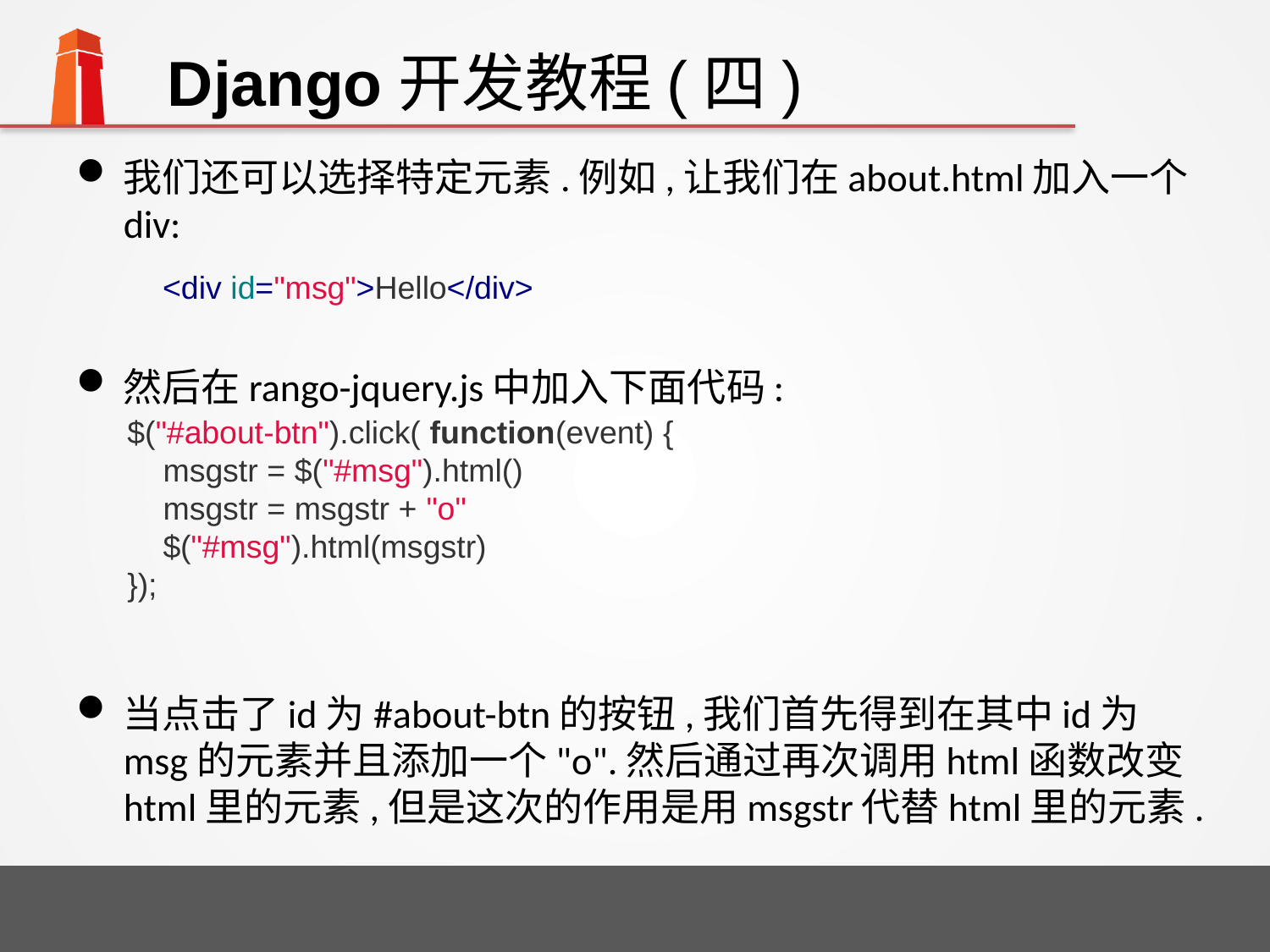

# Django开发教程(四)
我们还可以选择特定元素.例如,让我们在about.html加入一个div:

然后在rango-jquery.js中加入下面代码:

当点击了id为#about-btn的按钮,我们首先得到在其中id为msg的元素并且添加一个"o".然后通过再次调用html函数改变html里的元素,但是这次的作用是用msgstr代替html里的元素.
<div id="msg">Hello</div>
$("#about-btn").click( function(event) {
    msgstr = $("#msg").html()
    msgstr = msgstr + "o"
    $("#msg").html(msgstr)
});